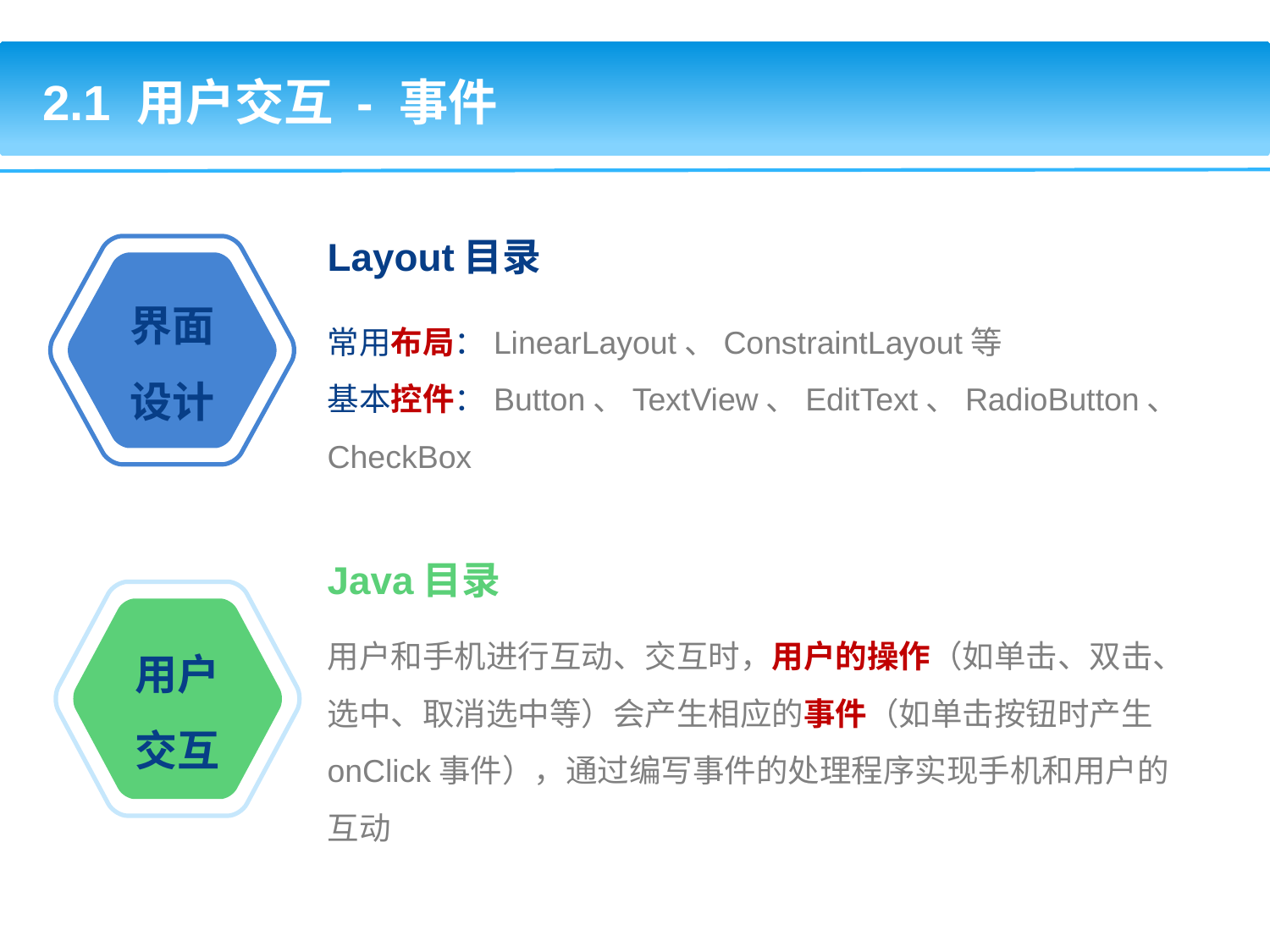

2.1 用户交互 - 事件
Layout目录
常用布局：LinearLayout、ConstraintLayout等
基本控件：Button、TextView、EditText、RadioButton、CheckBox

界面
设计

Java目录
用户和手机进行互动、交互时，用户的操作（如单击、双击、选中、取消选中等）会产生相应的事件（如单击按钮时产生onClick事件），通过编写事件的处理程序实现手机和用户的互动

用户
交互